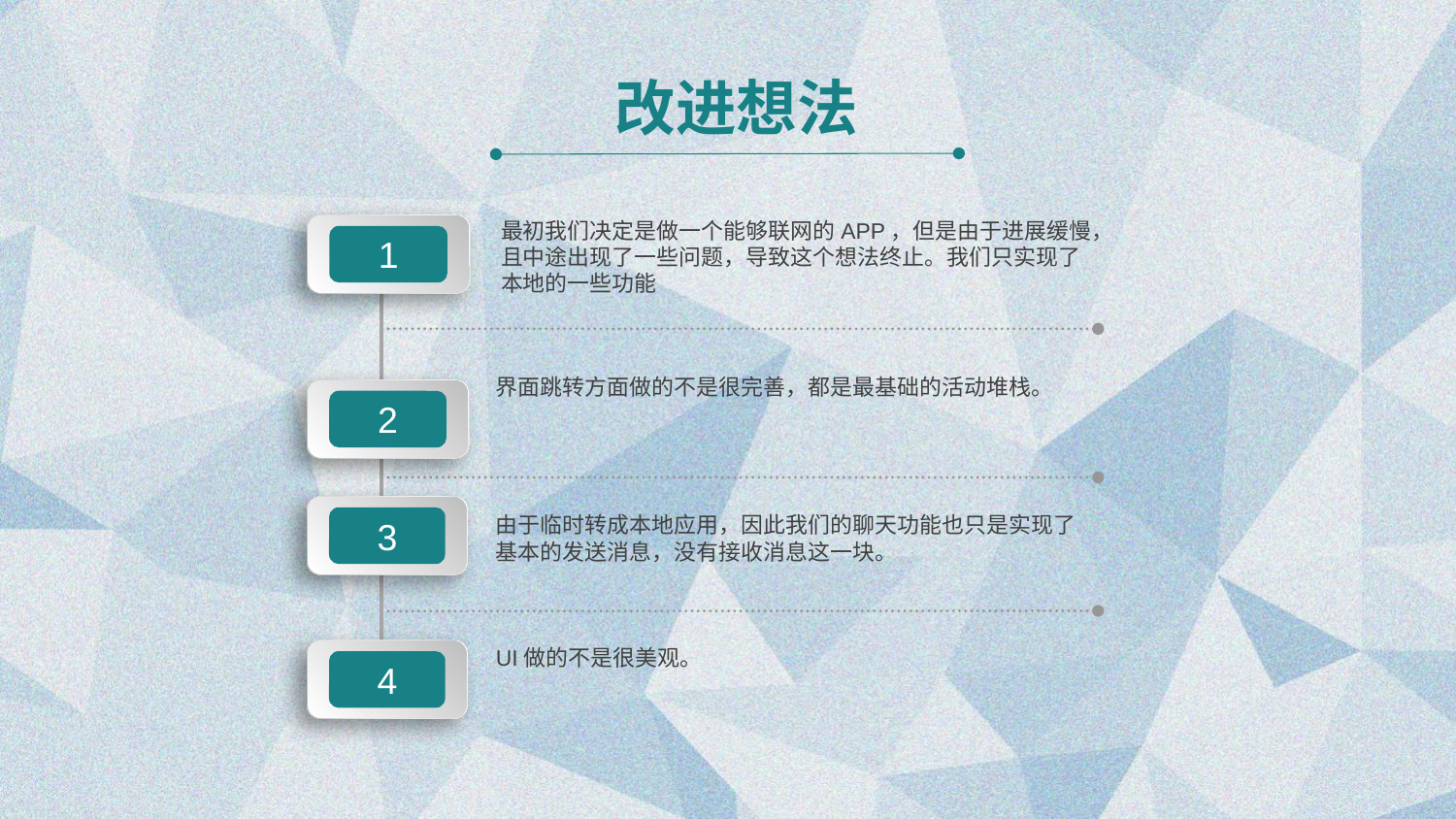

改进想法
最初我们决定是做一个能够联网的APP，但是由于进展缓慢，且中途出现了一些问题，导致这个想法终止。我们只实现了本地的一些功能

1

界面跳转方面做的不是很完善，都是最基础的活动堆栈。

2

3
由于临时转成本地应用，因此我们的聊天功能也只是实现了基本的发送消息，没有接收消息这一块。

UI做的不是很美观。

4